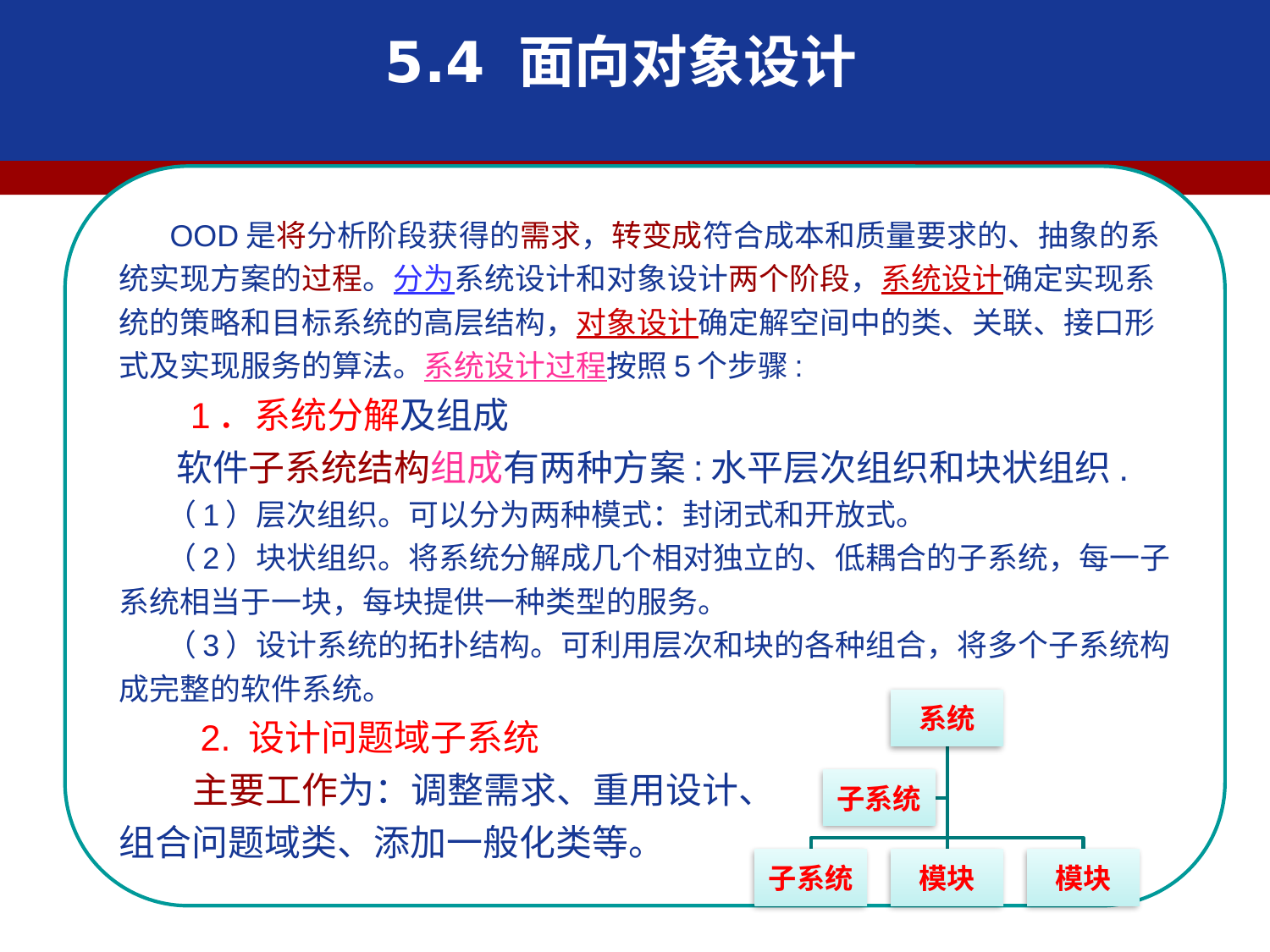

5.4 面向对象设计

      OOD是将分析阶段获得的需求，转变成符合成本和质量要求的、抽象的系统实现方案的过程。分为系统设计和对象设计两个阶段，系统设计确定实现系统的策略和目标系统的高层结构，对象设计确定解空间中的类、关联、接口形式及实现服务的算法。系统设计过程按照5个步骤:
       1．系统分解及组成
      软件子系统结构组成有两种方案:水平层次组织和块状组织.
      （1）层次组织。可以分为两种模式：封闭式和开放式。
      （2）块状组织。将系统分解成几个相对独立的、低耦合的子系统，每一子系统相当于一块，每块提供一种类型的服务。
      （3）设计系统的拓扑结构。可利用层次和块的各种组合，将多个子系统构成完整的软件系统。
        2. 设计问题域子系统
        主要工作为：调整需求、重用设计、
组合问题域类、添加一般化类等。

系统
子系统
模块
模块
子系统